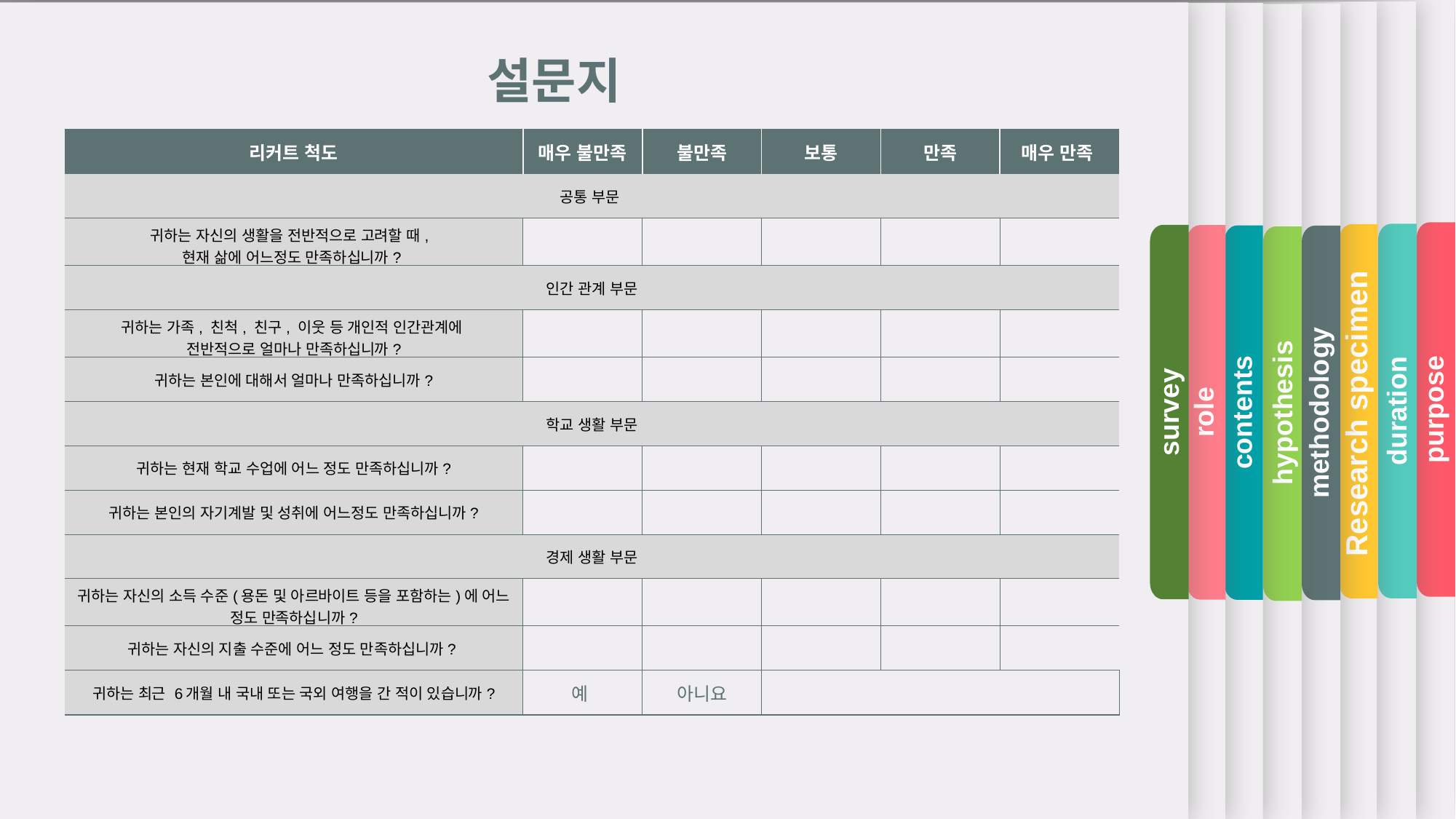

purpose

duration

Research specimen

survey

role

contents

methodology

hypothesis
설문지
| 리커트 척도 | 매우 불만족 | 불만족 | 보통 | 만족 | 매우 만족 |
| --- | --- | --- | --- | --- | --- |
| 공통 부문 |  |  |  |  |  |
| 귀하는 자신의 생활을 전반적으로 고려할 때, 현재 삶에 어느정도 만족하십니까? |  |  |  |  |  |
| 인간 관계 부문 |  |  |  |  |  |
| 귀하는 가족, 친척, 친구, 이웃 등 개인적 인간관계에 전반적으로 얼마나 만족하십니까? |  |  |  |  |  |
| 귀하는 본인에 대해서 얼마나 만족하십니까? |  |  |  |  |  |
| 학교 생활 부문 |  |  |  |  |  |
| 귀하는 현재 학교 수업에 어느 정도 만족하십니까? |  |  |  |  |  |
| 귀하는 본인의 자기계발 및 성취에 어느정도 만족하십니까? |  |  |  |  |  |
| 경제 생활 부문 |  |  |  |  |  |
| 귀하는 자신의 소득 수준(용돈 및 아르바이트 등을 포함하는)에 어느 정도 만족하십니까? |  |  |  |  |  |
| 귀하는 자신의 지출 수준에 어느 정도 만족하십니까? |  |  |  |  |  |
| 귀하는 최근 6개월 내 국내 또는 국외 여행을 간 적이 있습니까? | 예 | 아니요 |  |  |  |